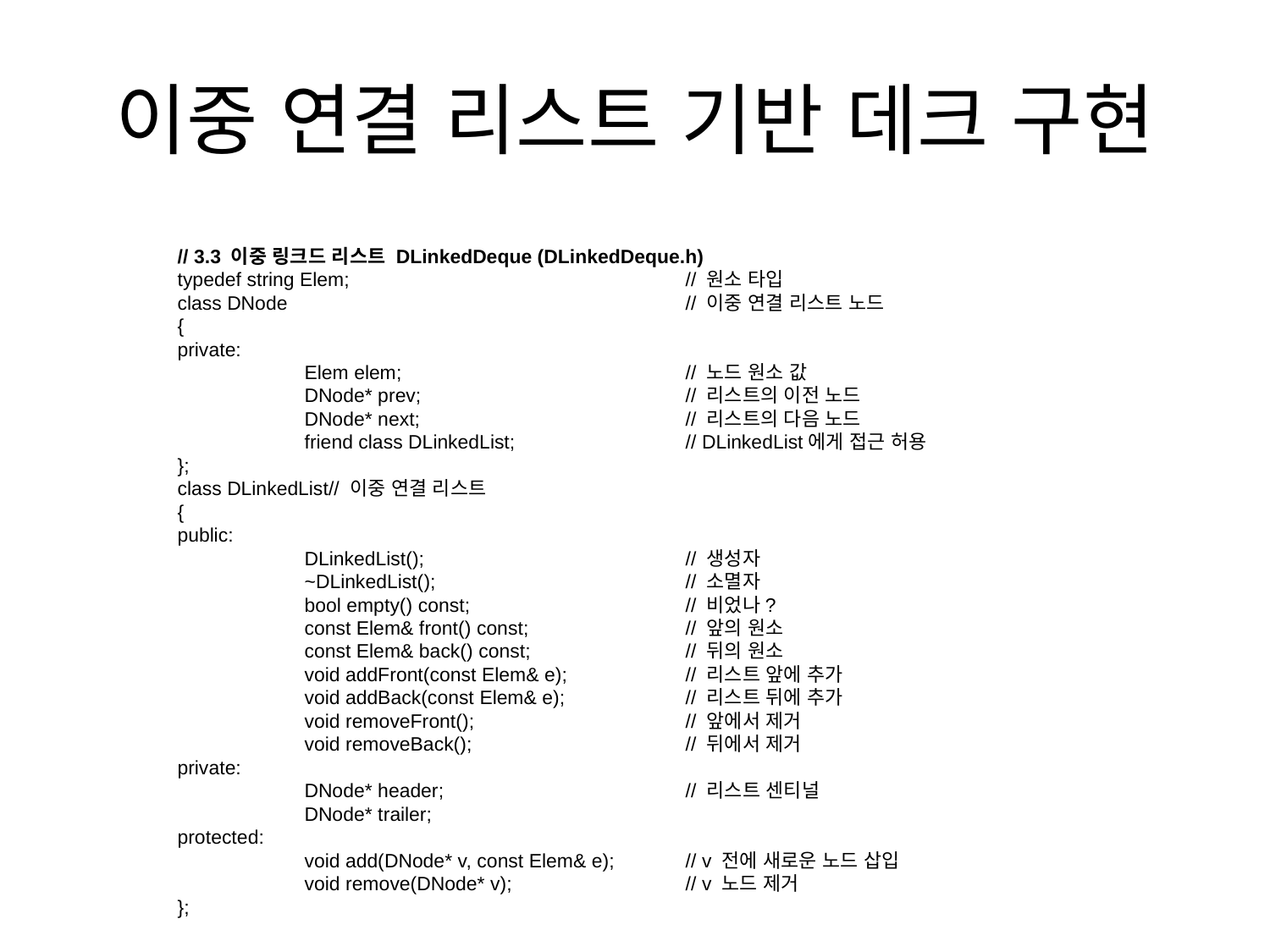

# 이중 연결 리스트 기반 데크 구현
// 3.3 이중 링크드 리스트 DLinkedDeque (DLinkedDeque.h)
typedef string Elem;			// 원소 타입
class DNode				// 이중 연결 리스트 노드
{
private:
	Elem elem;			// 노드 원소 값
	DNode* prev;			// 리스트의 이전 노드
	DNode* next;			// 리스트의 다음 노드
	friend class DLinkedList;		// DLinkedList에게 접근 허용
};
class DLinkedList// 이중 연결 리스트
{
public:
	DLinkedList();			// 생성자
	~DLinkedList();		// 소멸자
	bool empty() const;		// 비었나?
	const Elem& front() const;		// 앞의 원소
	const Elem& back() const;		// 뒤의 원소
	void addFront(const Elem& e);	// 리스트 앞에 추가
	void addBack(const Elem& e);	// 리스트 뒤에 추가
	void removeFront();		// 앞에서 제거
	void removeBack();		// 뒤에서 제거
private:
	DNode* header;		// 리스트 센티널
	DNode* trailer;
protected:
	void add(DNode* v, const Elem& e);	// v 전에 새로운 노드 삽입
	void remove(DNode* v);		// v 노드 제거
};